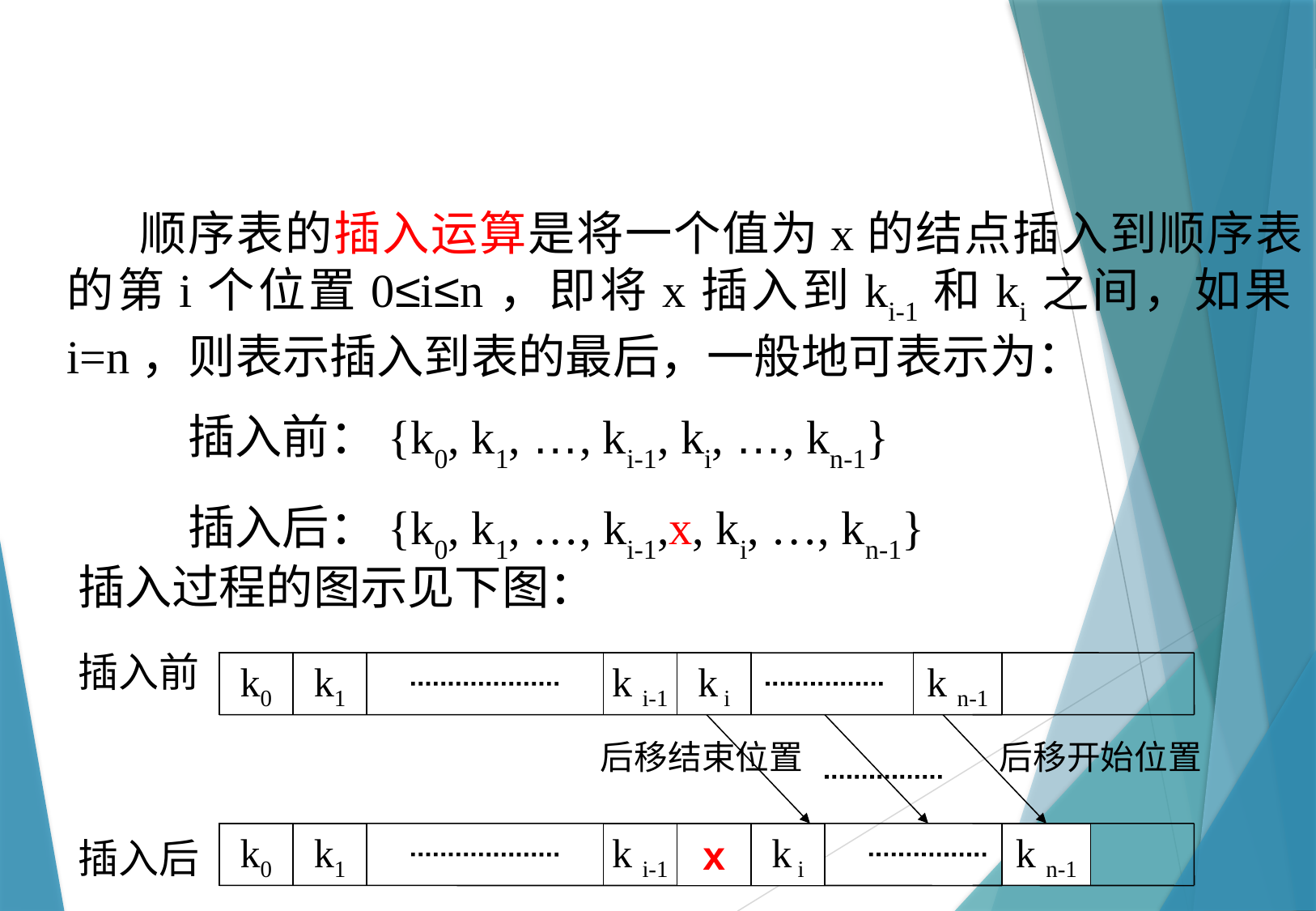

顺序表的插入运算是将一个值为x的结点插入到顺序表的第i个位置0≤i≤n，即将x插入到ki-1和ki之间，如果i=n，则表示插入到表的最后，一般地可表示为：
	插入前：{k0, k1, …, ki-1, ki, …, kn-1}
	插入后：{k0, k1, …, ki-1,x, ki, …, kn-1}
插入过程的图示见下图：
插入前

插入后
k0

k1
k i-1
k n-1

k i

后移结束位置
后移开始位置

k0

k1
k i-1
x
k i

k n-1